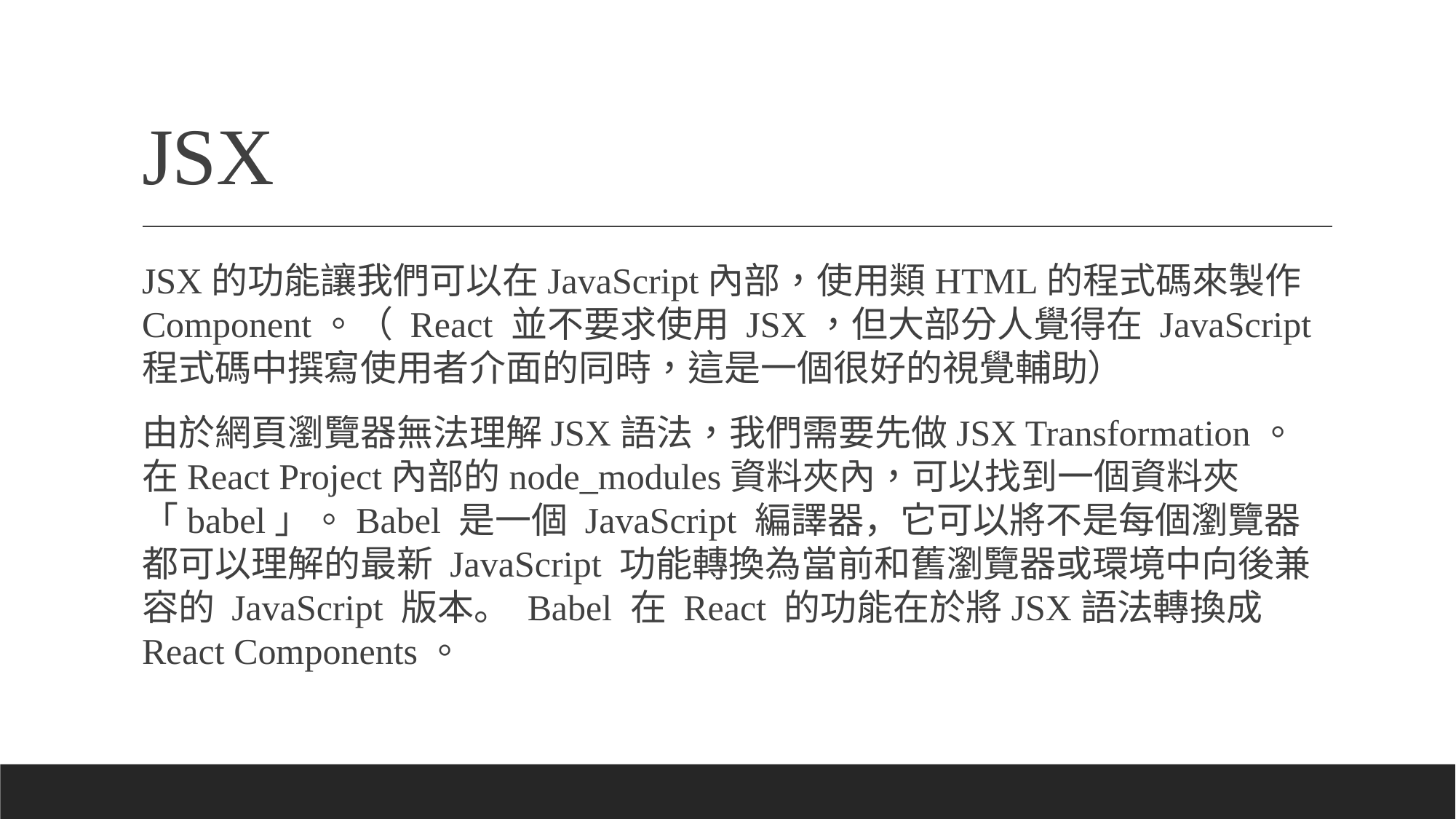

# JSX
JSX的功能讓我們可以在JavaScript內部，使用類HTML的程式碼來製作Component。（ React 並不要求使用 JSX，但大部分人覺得在 JavaScript 程式碼中撰寫使用者介面的同時，這是一個很好的視覺輔助）
由於網頁瀏覽器無法理解JSX語法，我們需要先做JSX Transformation。在React Project內部的node_modules資料夾內，可以找到一個資料夾「babel」。Babel 是一個 JavaScript 編譯器，它可以將不是每個瀏覽器都可以理解的最新 JavaScript 功能轉換為當前和舊瀏覽器或環境中向後兼容的 JavaScript 版本。 Babel 在 React 的功能在於將JSX語法轉換成React Components。